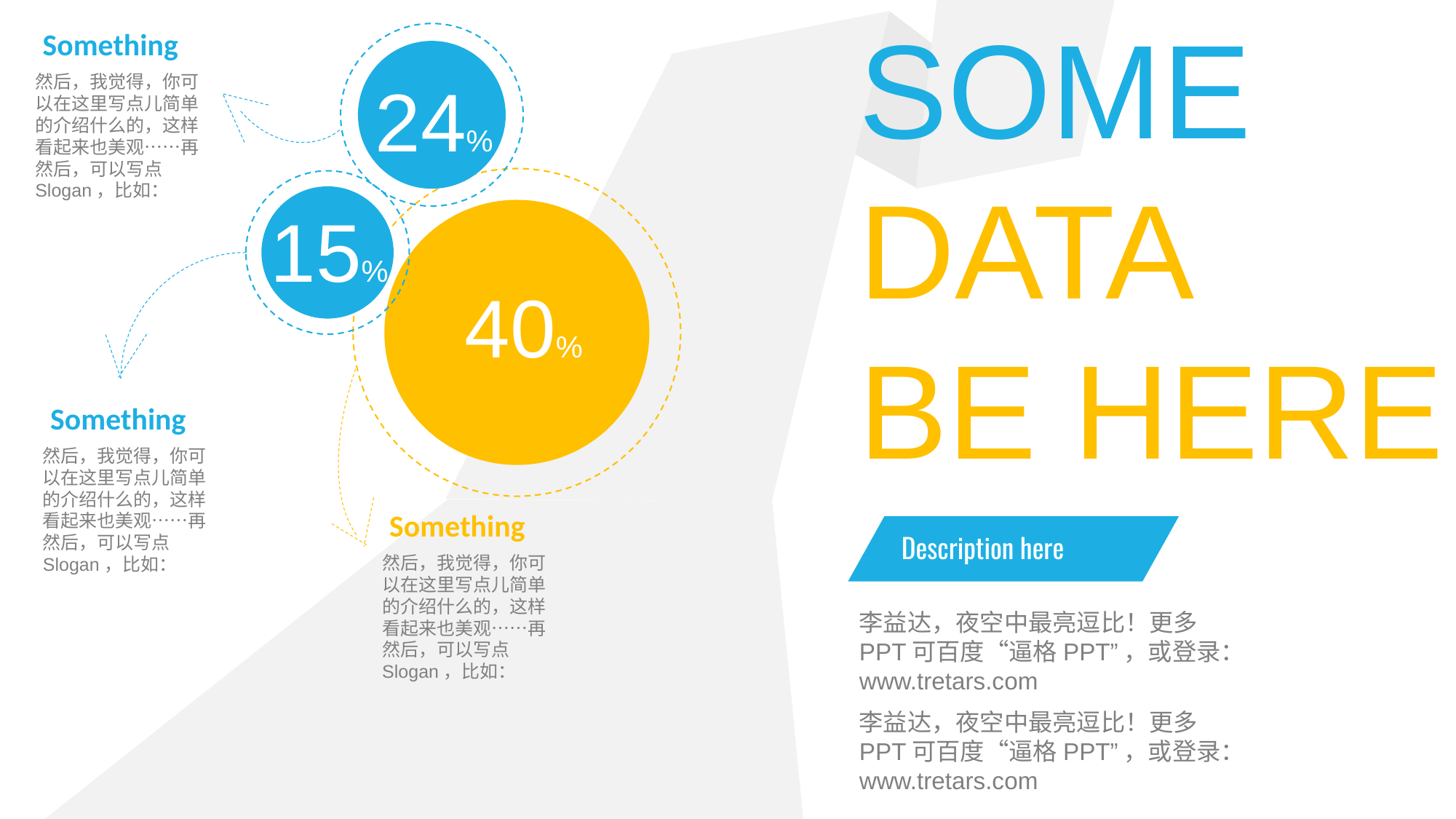

SOME
DATA
BE HERE

24%

Something
然后，我觉得，你可以在这里写点儿简单的介绍什么的，这样看起来也美观……再然后，可以写点Slogan，比如：

15%

40%

Something
然后，我觉得，你可以在这里写点儿简单的介绍什么的，这样看起来也美观……再然后，可以写点Slogan，比如：

Something
Description here
然后，我觉得，你可以在这里写点儿简单的介绍什么的，这样看起来也美观……再然后，可以写点Slogan，比如：

李益达，夜空中最亮逗比！更多PPT可百度“逼格PPT”，或登录：www.tretars.com
李益达，夜空中最亮逗比！更多PPT可百度“逼格PPT”，或登录：www.tretars.com